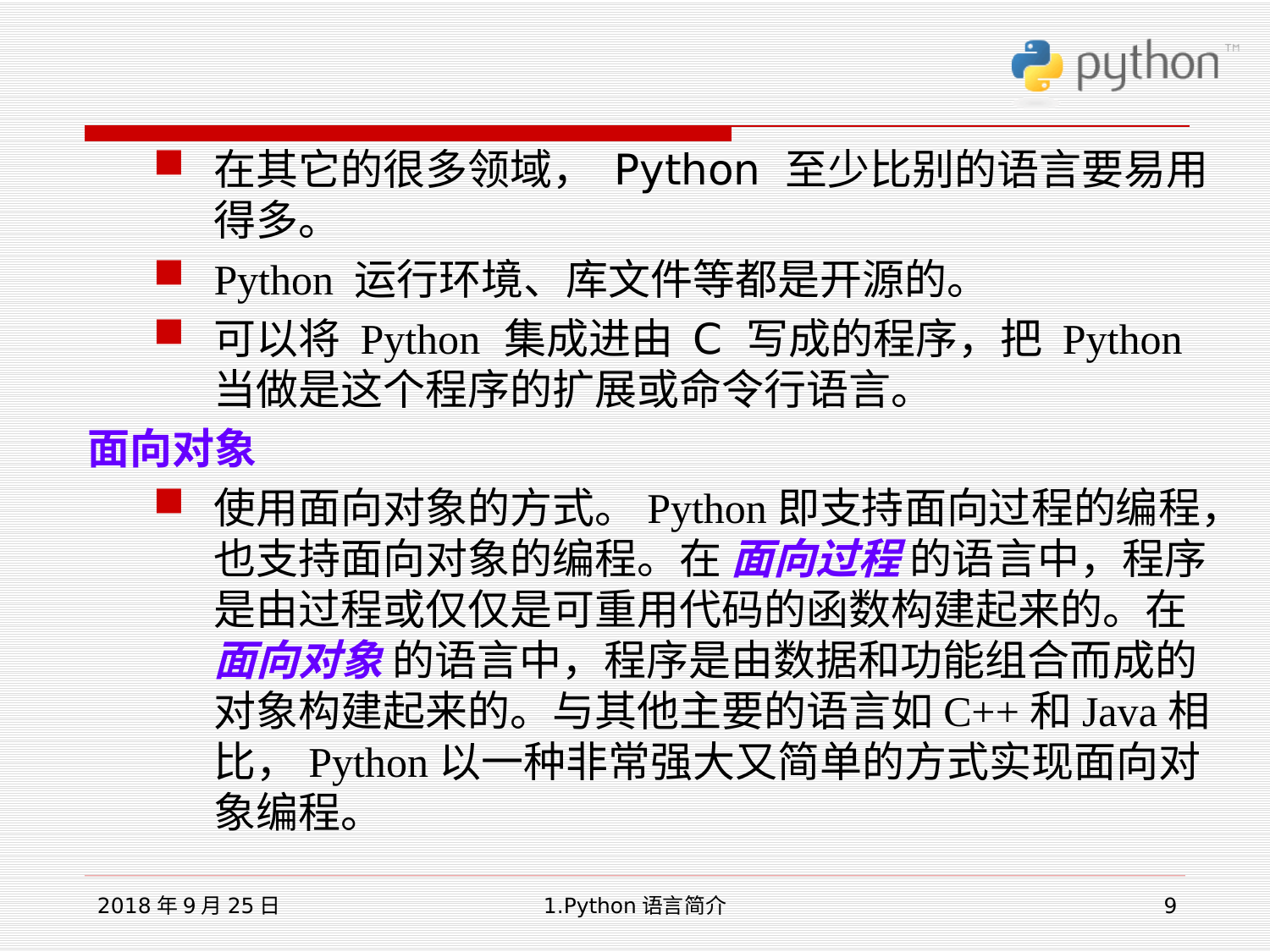

在其它的很多领域， Python 至少比别的语言要易用得多。
Python 运行环境、库文件等都是开源的。
可以将 Python 集成进由 C 写成的程序，把 Python 当做是这个程序的扩展或命令行语言。
面向对象
使用面向对象的方式。Python即支持面向过程的编程，也支持面向对象的编程。在 面向过程 的语言中，程序是由过程或仅仅是可重用代码的函数构建起来的。在 面向对象 的语言中，程序是由数据和功能组合而成的对象构建起来的。与其他主要的语言如C++和Java相比，Python以一种非常强大又简单的方式实现面向对象编程。
2018年9月25日
1.Python语言简介
9